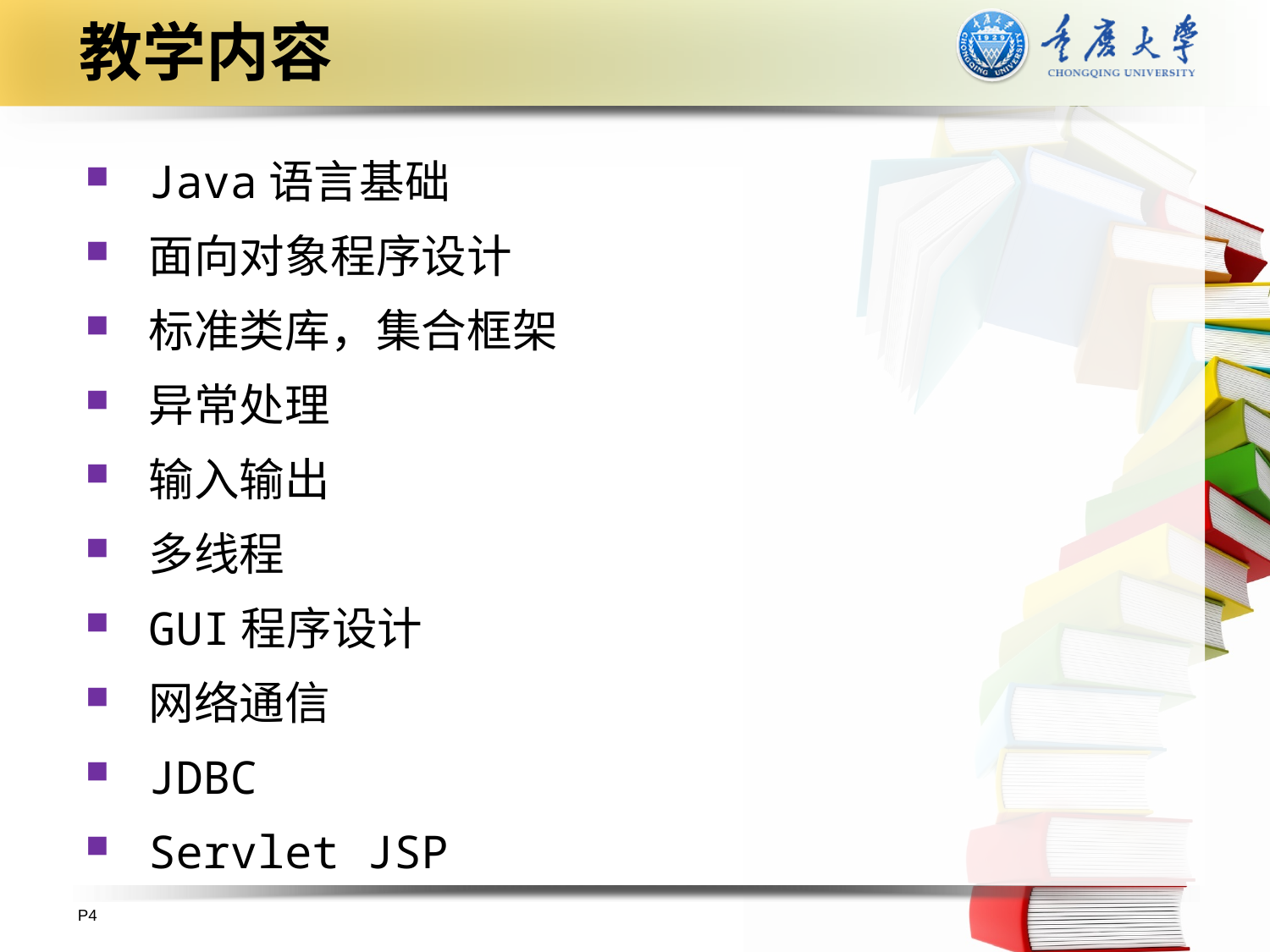

# 教学内容
Java语言基础
面向对象程序设计
标准类库，集合框架
异常处理
输入输出
多线程
GUI程序设计
网络通信
JDBC
Servlet JSP
P4